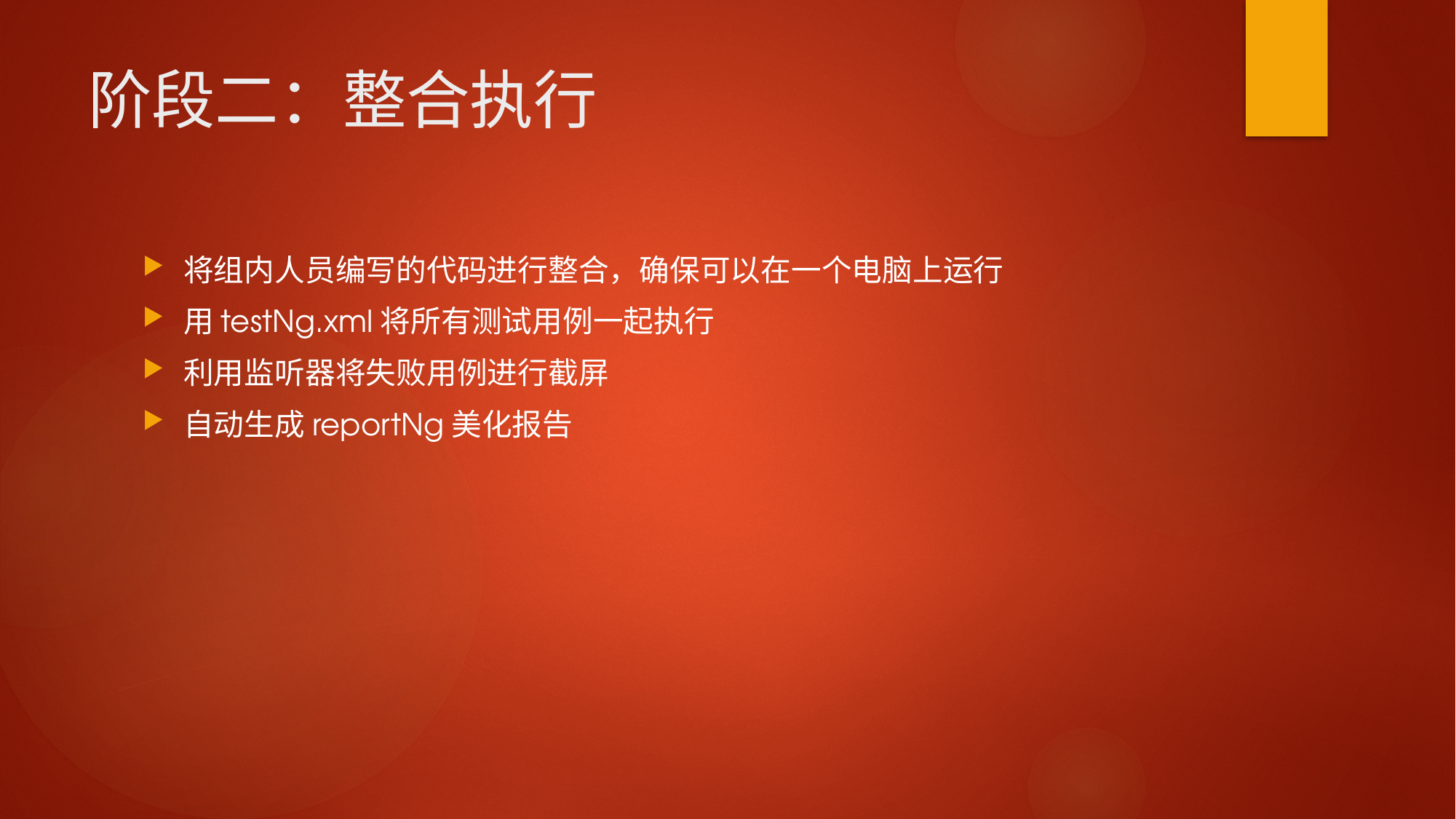

# 阶段二：整合执行
将组内人员编写的代码进行整合，确保可以在一个电脑上运行
用testNg.xml将所有测试用例一起执行
利用监听器将失败用例进行截屏
自动生成reportNg美化报告